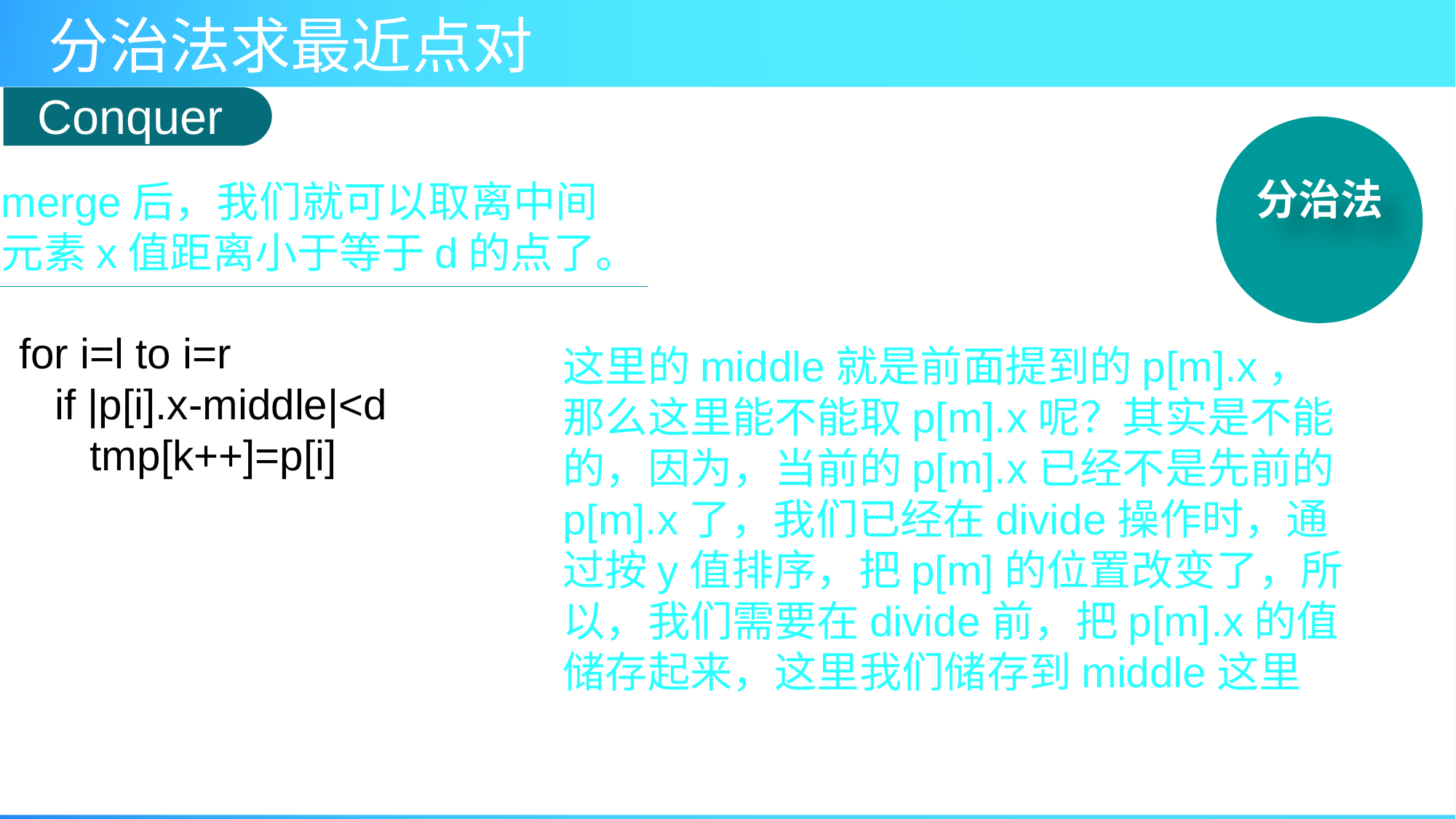

Conquer

分治法
merge后，我们就可以取离中间元素x值距离小于等于d的点了。

for i=l to i=r
   if |p[i].x-middle|<d
      tmp[k++]=p[i]
这里的middle就是前面提到的p[m].x，那么这里能不能取p[m].x呢？其实是不能的，因为，当前的p[m].x已经不是先前的p[m].x了，我们已经在divide操作时，通过按y值排序，把p[m]的位置改变了，所以，我们需要在divide前，把p[m].x的值储存起来，这里我们储存到middle这里